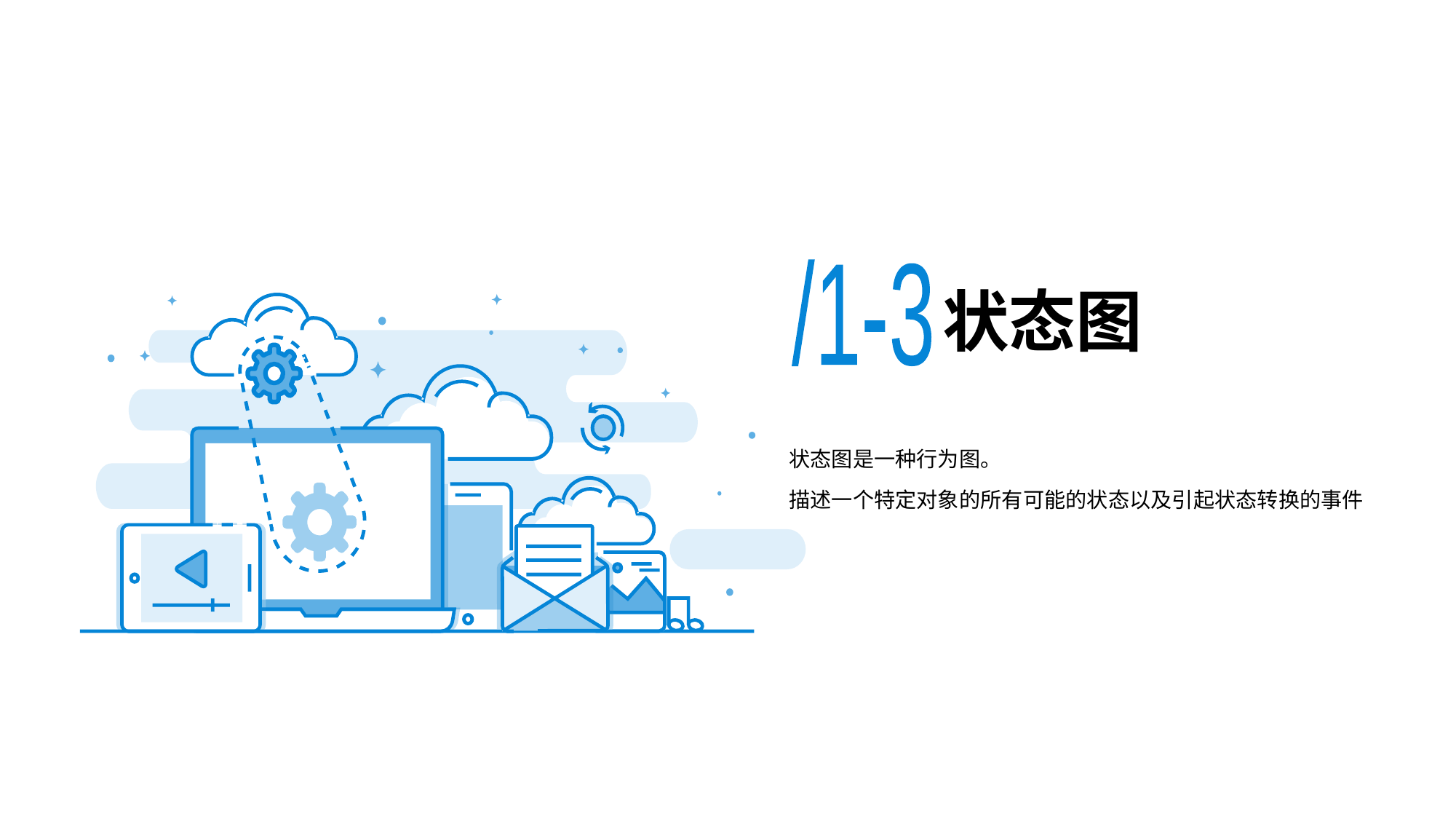

# 状态图
/1-3
状态图是一种行为图。
描述一个特定对象的所有可能的状态以及引起状态转换的事件